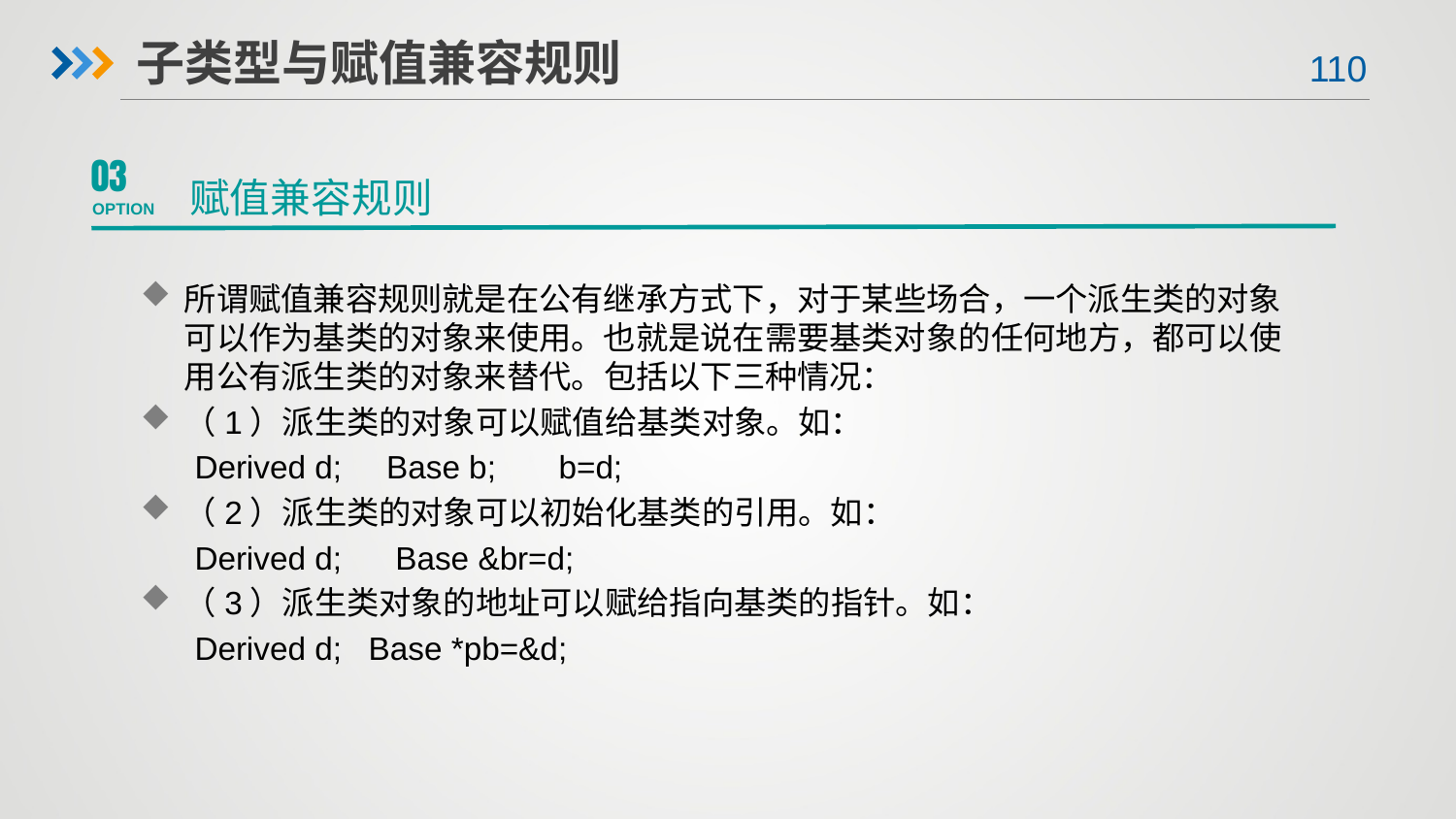

子类型与赋值兼容规则
赋值兼容规则
03
OPTION
所谓赋值兼容规则就是在公有继承方式下，对于某些场合，一个派生类的对象可以作为基类的对象来使用。也就是说在需要基类对象的任何地方，都可以使用公有派生类的对象来替代。包括以下三种情况：
（1）派生类的对象可以赋值给基类对象。如：
      Derived d;     Base b;       b=d;
（2）派生类的对象可以初始化基类的引用。如：
      Derived d;      Base &br=d;
（3）派生类对象的地址可以赋给指向基类的指针。如：
      Derived d;   Base *pb=&d;